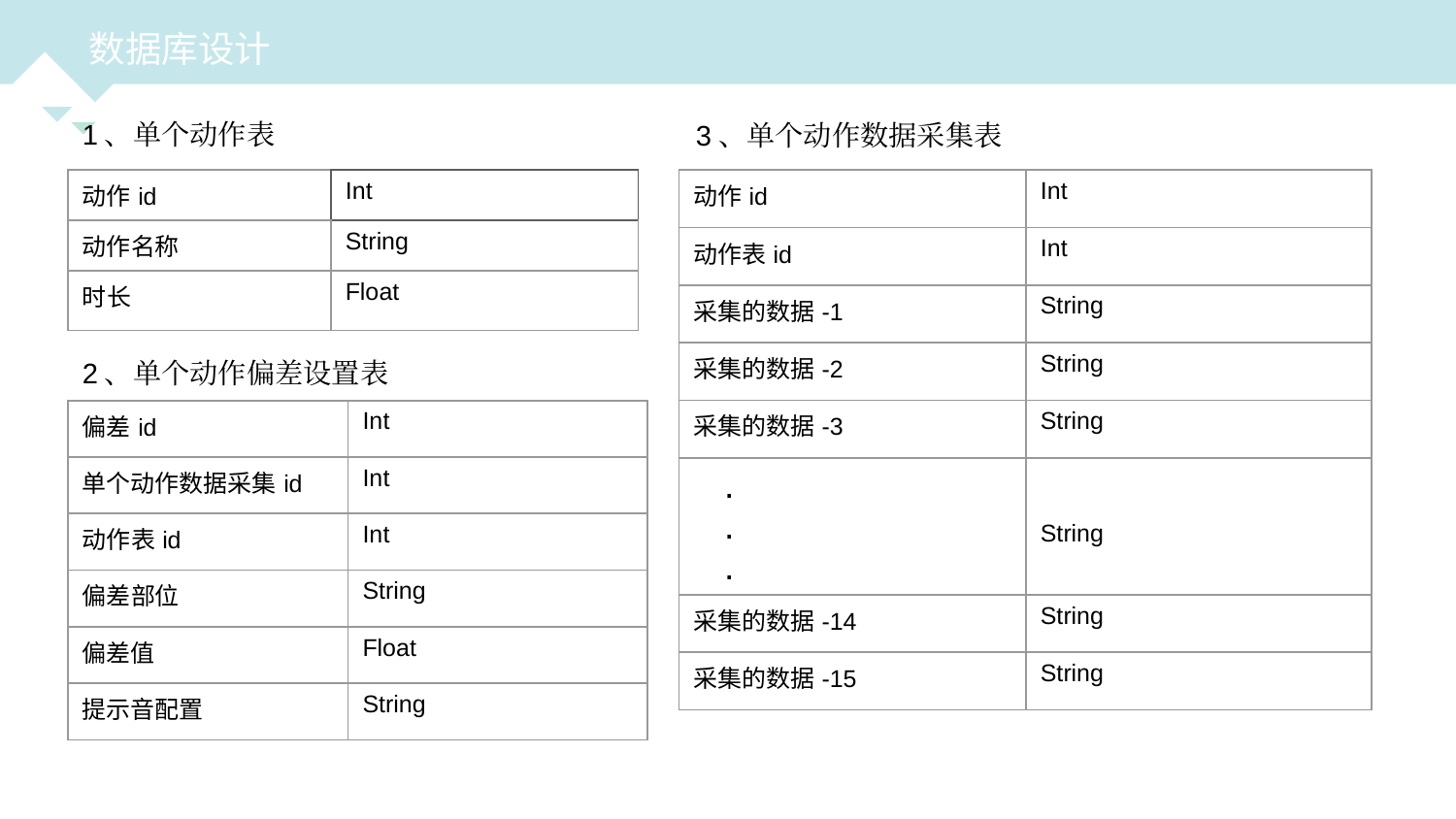

数据库设计
1、单个动作表
3、单个动作数据采集表
| 动作id | Int |
| --- | --- |
| 动作名称 | String |
| 时长 | Float |
| 动作id | Int |
| --- | --- |
| 动作表id | Int |
| 采集的数据-1 | String |
| 采集的数据-2 | String |
| 采集的数据-3 | String |
| . . . | String |
| 采集的数据-14 | String |
| 采集的数据-15 | String |
2、单个动作偏差设置表
| 偏差id | Int |
| --- | --- |
| 单个动作数据采集id | Int |
| 动作表id | Int |
| 偏差部位 | String |
| 偏差值 | Float |
| 提示音配置 | String |